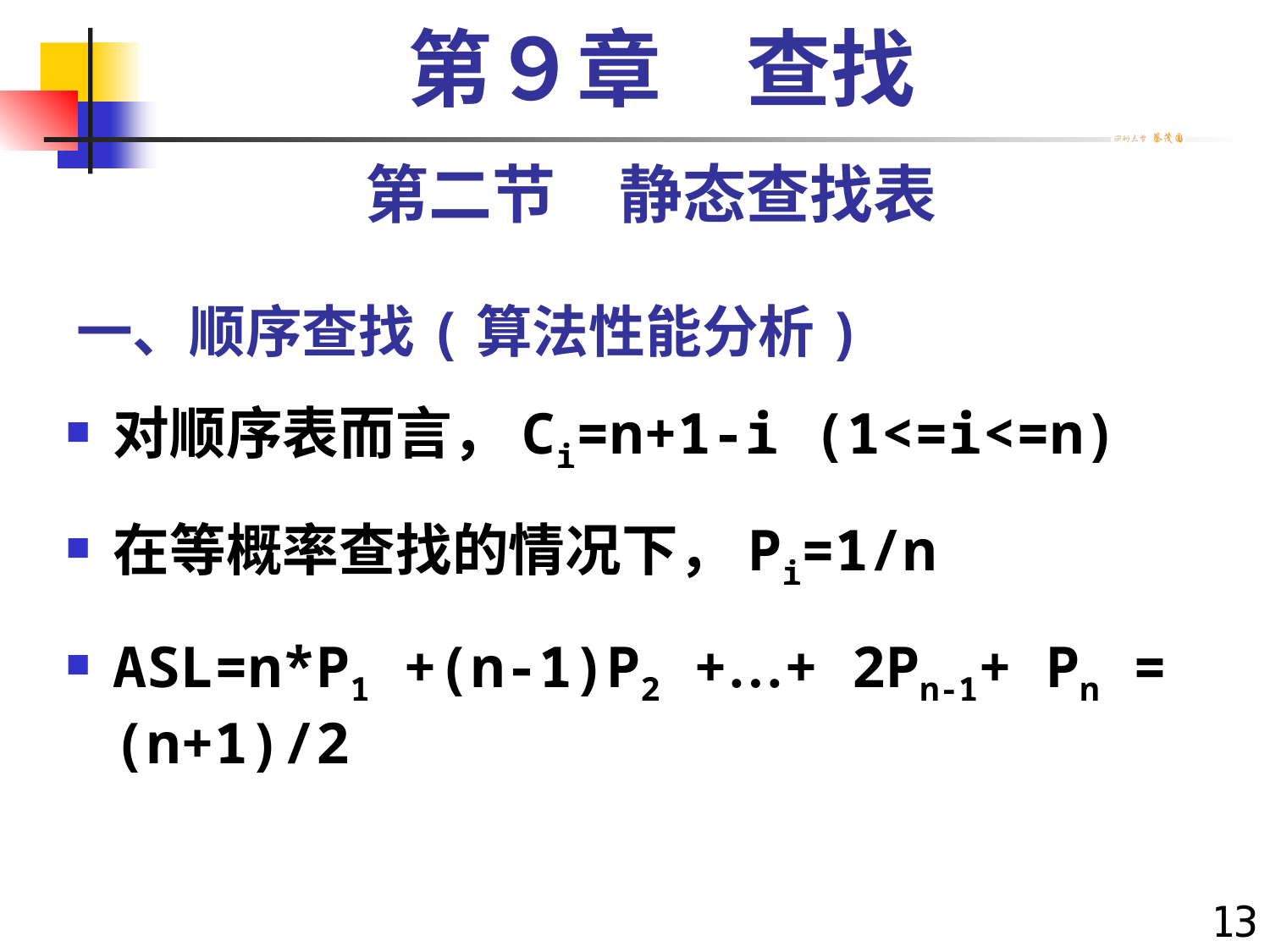

第９章　查找
第二节　静态查找表
# 一、顺序查找(算法性能分析)
对顺序表而言，Ci=n+1-i (1<=i<=n)
在等概率查找的情况下，Pi=1/n
ASL=n*P1 +(n-1)P2 +…+ 2Pn-1+ Pn = (n+1)/2
13